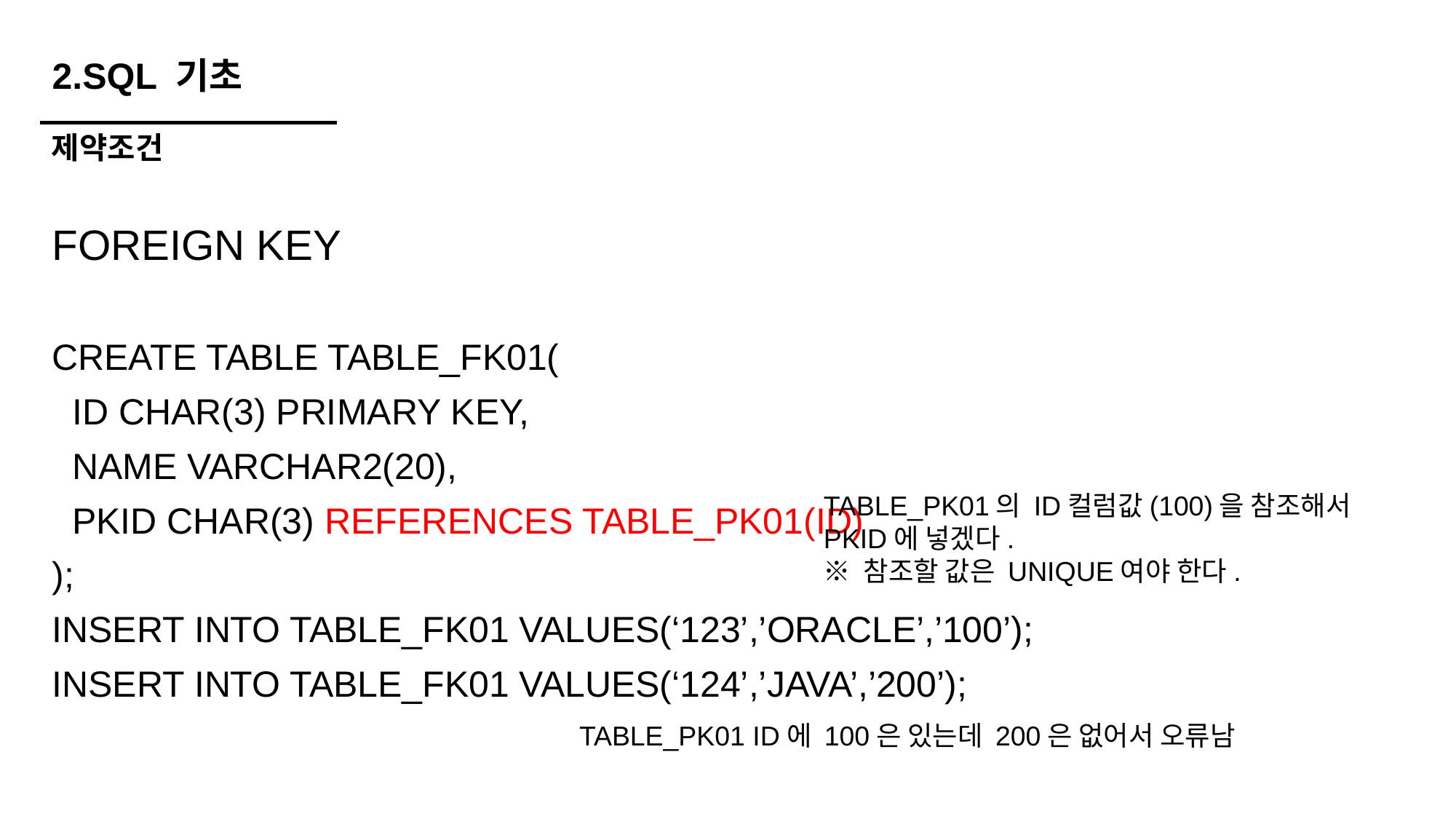

# 2.SQL 기초
제약조건
FOREIGN KEY

CREATE TABLE TABLE_FK01(
  ID CHAR(3) PRIMARY KEY,
  NAME VARCHAR2(20),
  PKID CHAR(3) REFERENCES TABLE_PK01(ID)
);
INSERT INTO TABLE_FK01 VALUES(‘123’,’ORACLE’,’100’);
INSERT INTO TABLE_FK01 VALUES(‘124’,’JAVA’,’200’);
TABLE_PK01의 ID컬럼값(100)을 참조해서 PKID에 넣겠다.
※ 참조할 값은 UNIQUE여야 한다.
TABLE_PK01 ID에 100은 있는데 200은 없어서 오류남